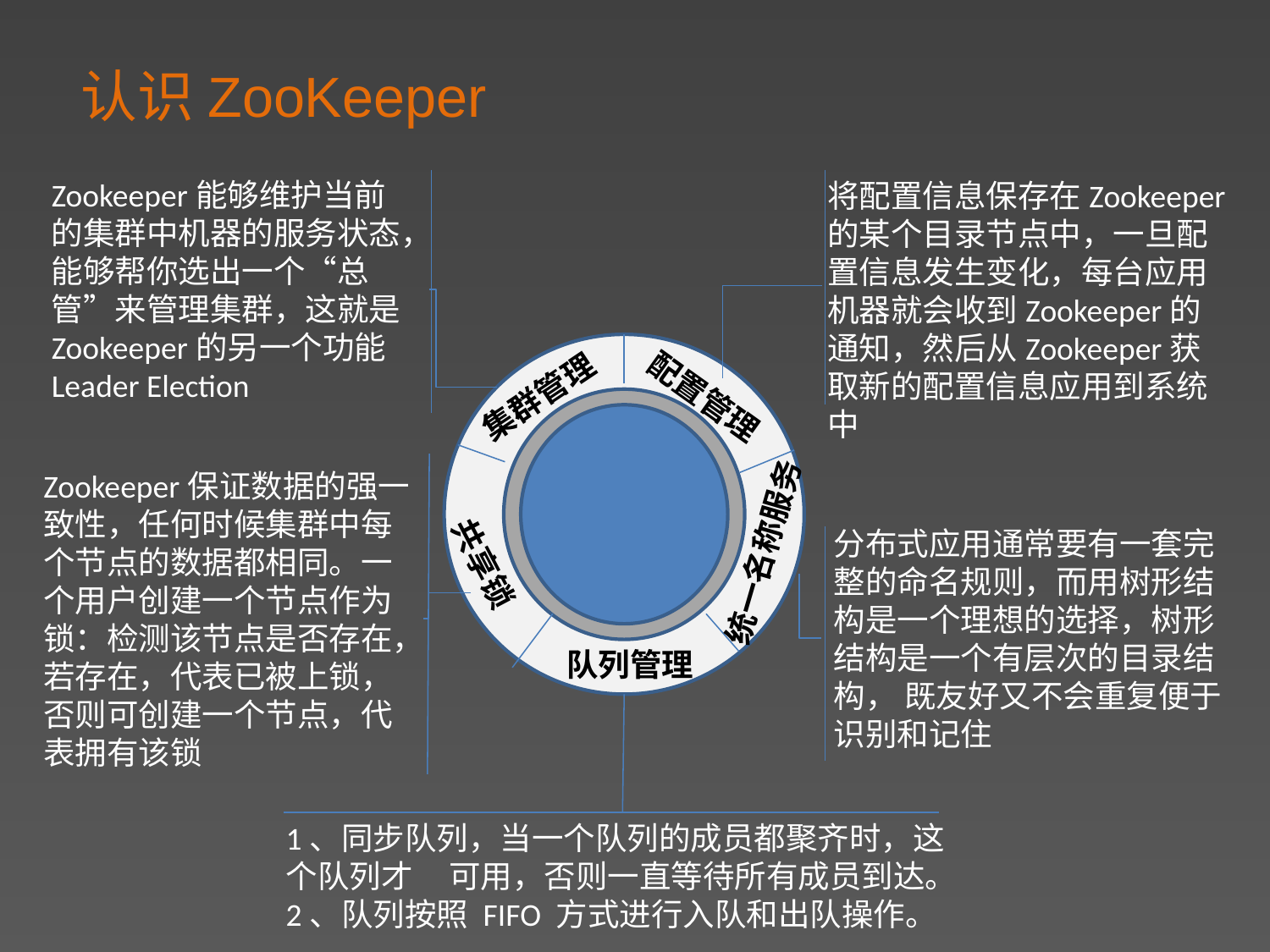

认识ZooKeeper
Zookeeper能够维护当前的集群中机器的服务状态，能够帮你选出一个“总管”来管理集群，这就是Zookeeper的另一个功能Leader Election
将配置信息保存在Zookeeper的某个目录节点中，一旦配置信息发生变化，每台应用机器就会收到Zookeeper的通知，然后从Zookeeper获取新的配置信息应用到系统中

集群管理
配置管理

Zookeeper保证数据的强一致性，任何时候集群中每个节点的数据都相同。一个用户创建一个节点作为锁：检测该节点是否存在，若存在，代表已被上锁，否则可创建一个节点，代表拥有该锁
分布式应用通常要有一套完整的命名规则，而用树形结构是一个理想的选择，树形结构是一个有层次的目录结构， 既友好又不会重复便于识别和记住
统一名称服务
共享锁
队列管理
1、同步队列，当一个队列的成员都聚齐时，这个队列才     可用，否则一直等待所有成员到达。
2、队列按照 FIFO 方式进行入队和出队操作。